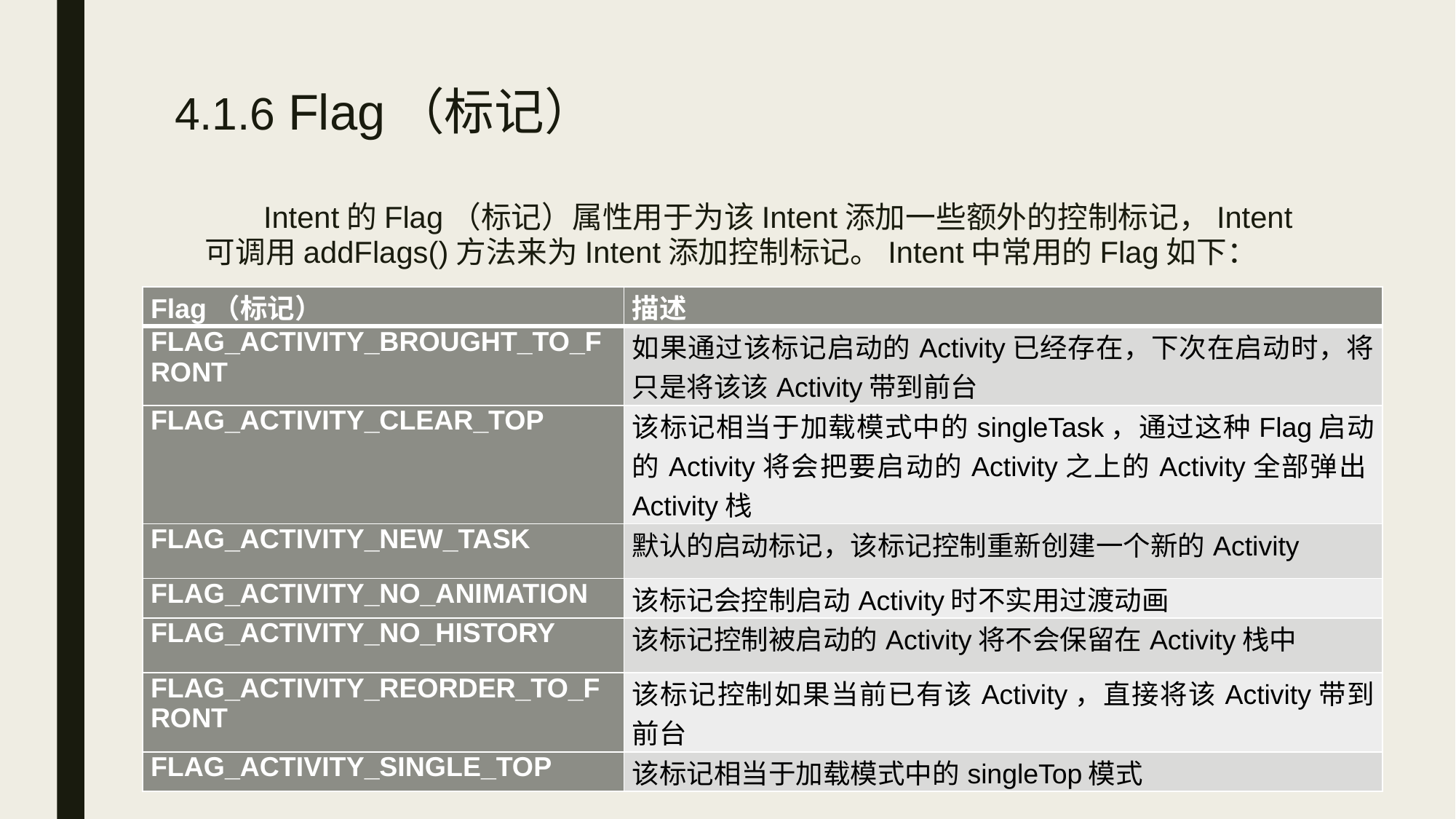

# 4.1.6 Flag（标记）
       Intent的Flag（标记）属性用于为该Intent添加一些额外的控制标记，Intent可调用addFlags()方法来为Intent添加控制标记。Intent中常用的Flag如下：
| Flag（标记） | 描述 |
| --- | --- |
| FLAG\_ACTIVITY\_BROUGHT\_TO\_FRONT | 如果通过该标记启动的Activity已经存在，下次在启动时，将只是将该该Activity带到前台 |
| FLAG\_ACTIVITY\_CLEAR\_TOP | 该标记相当于加载模式中的singleTask，通过这种Flag启动的Activity将会把要启动的Activity之上的Activity全部弹出Activity栈 |
| FLAG\_ACTIVITY\_NEW\_TASK | 默认的启动标记，该标记控制重新创建一个新的Activity |
| FLAG\_ACTIVITY\_NO\_ANIMATION | 该标记会控制启动Activity时不实用过渡动画 |
| FLAG\_ACTIVITY\_NO\_HISTORY | 该标记控制被启动的Activity将不会保留在Activity栈中 |
| FLAG\_ACTIVITY\_REORDER\_TO\_FRONT | 该标记控制如果当前已有该Activity，直接将该Activity带到前台 |
| FLAG\_ACTIVITY\_SINGLE\_TOP | 该标记相当于加载模式中的singleTop模式 |